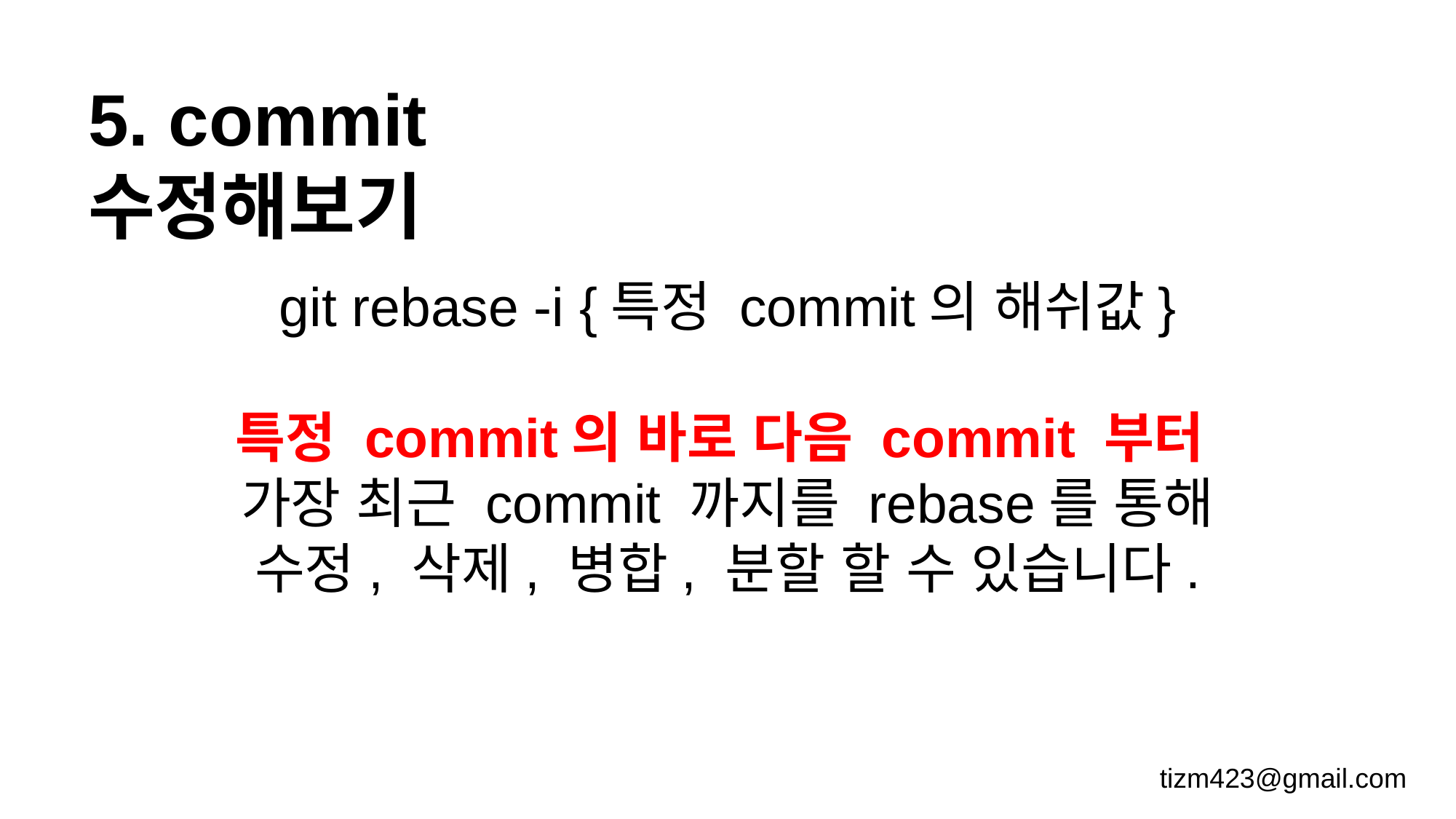

5. commit 수정해보기
git rebase -i {특정 commit의 해쉬값}

특정 commit의 바로 다음 commit 부터
가장 최근 commit 까지를 rebase를 통해
수정, 삭제, 병합, 분할 할 수 있습니다.
tizm423@gmail.com